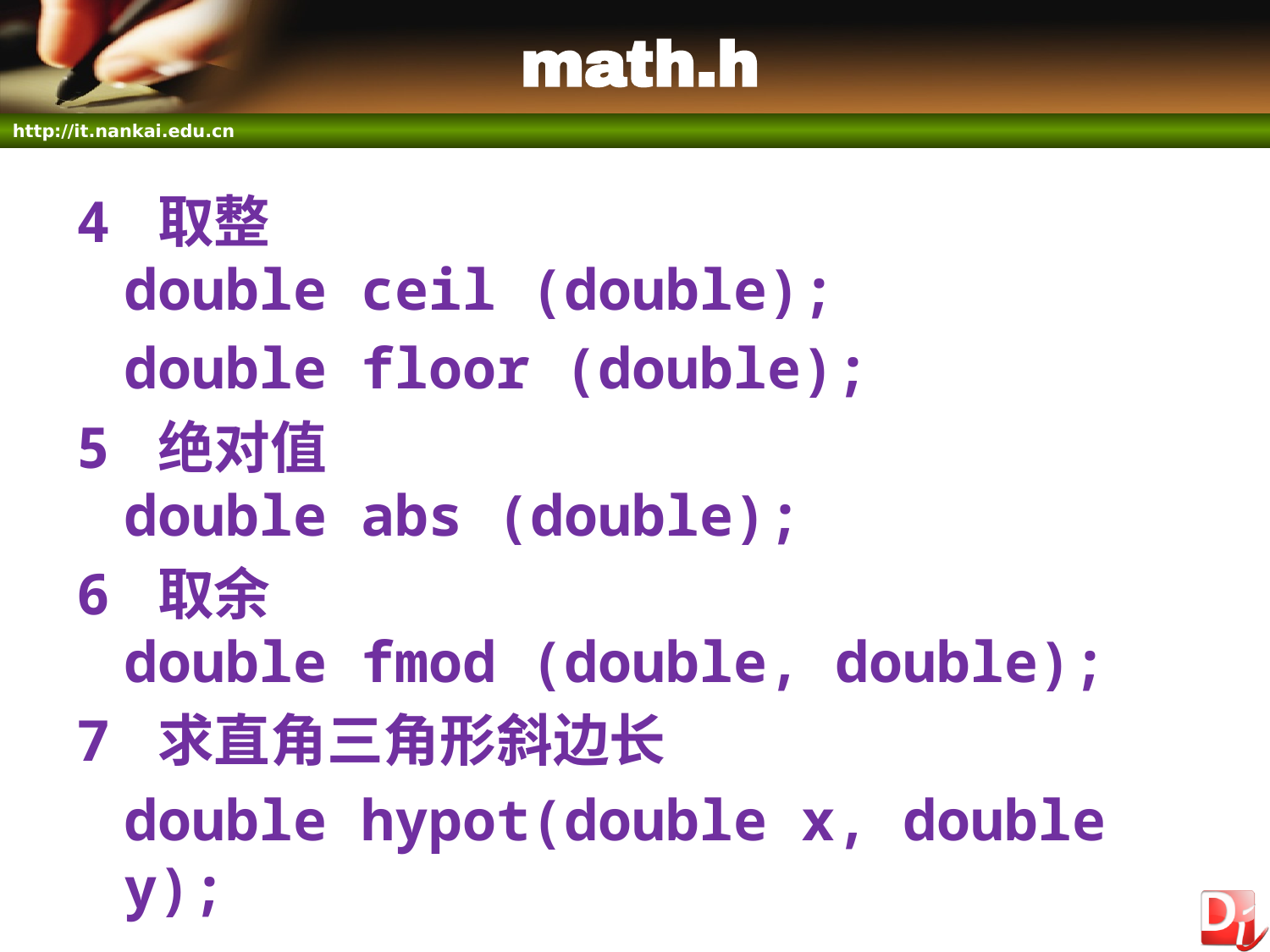

# math.h
4 取整
double ceil (double);
	double floor (double);
5 绝对值
double abs (double);
6 取余
double fmod (double, double);
7 求直角三角形斜边长
	double hypot(double x, double y);